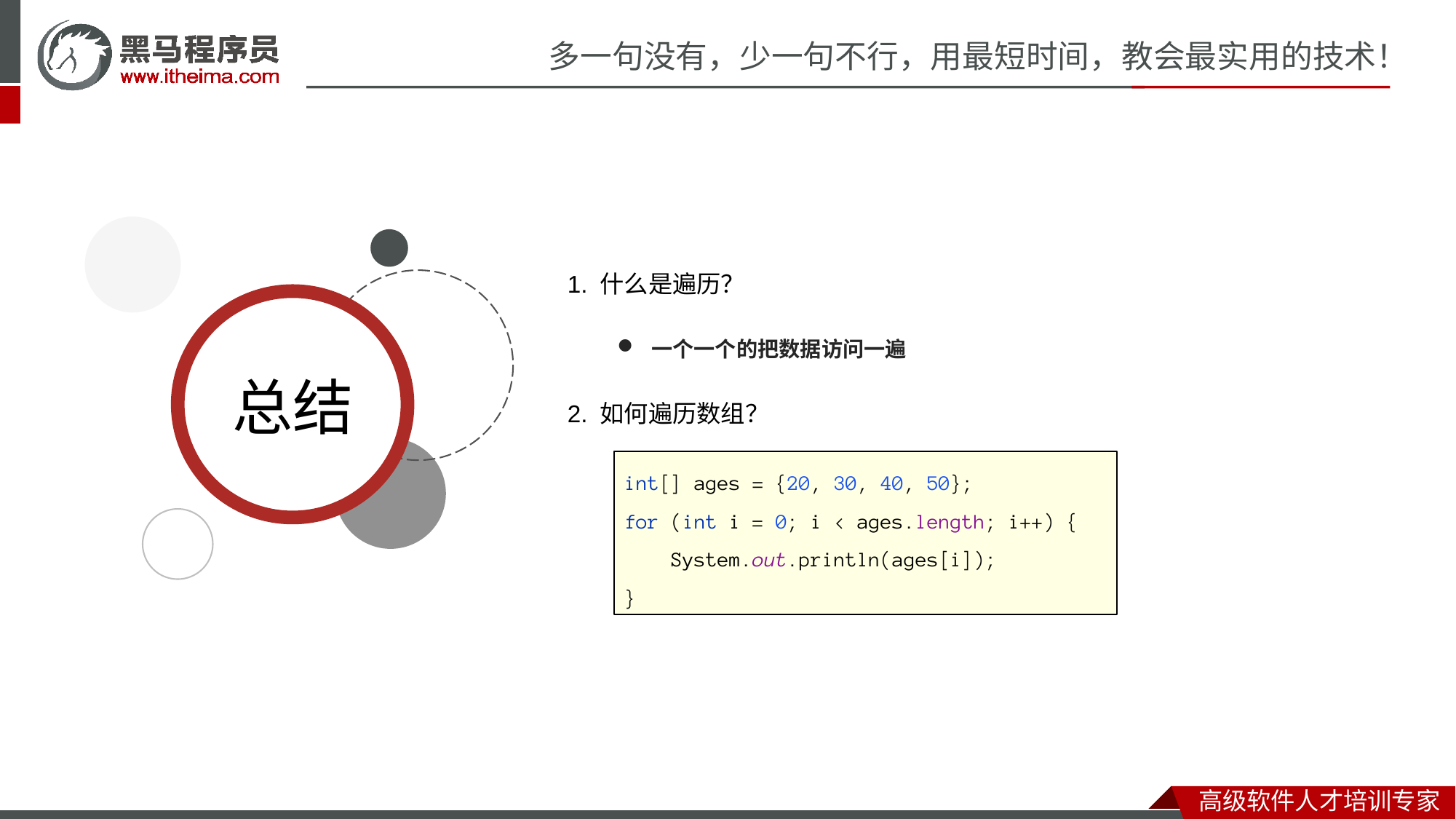

1. 什么是遍历？
一个一个的把数据访问一遍
2. 如何遍历数组？
int[] ages = {20, 30, 40, 50};
for (int i = 0; i < ages.length; i++) {
    System.out.println(ages[i]);
}